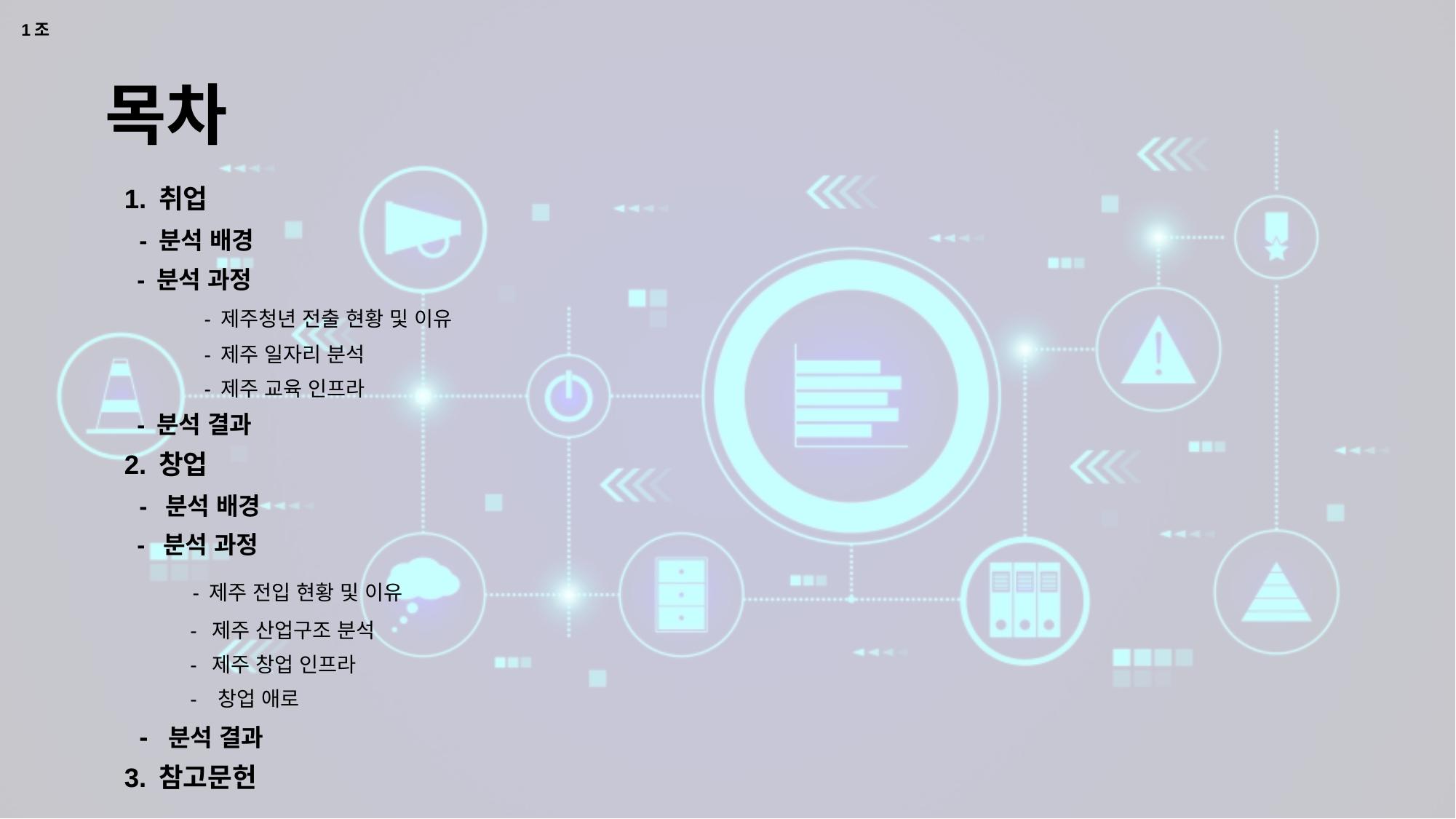

# 목차
 1. 취업
   - 분석 배경
   - 분석 과정
	- 제주청년 전출 현황 및 이유
	- 제주 일자리 분석
	- 제주 교육 인프라
   - 분석 결과
 2. 창업
   -  분석 배경
   -  분석 과정
        - 제주 전입 현황 및 이유
             -  제주 산업구조 분석
             -  제주 창업 인프라
             -   창업 애로
   -  분석 결과
 3. 참고문헌